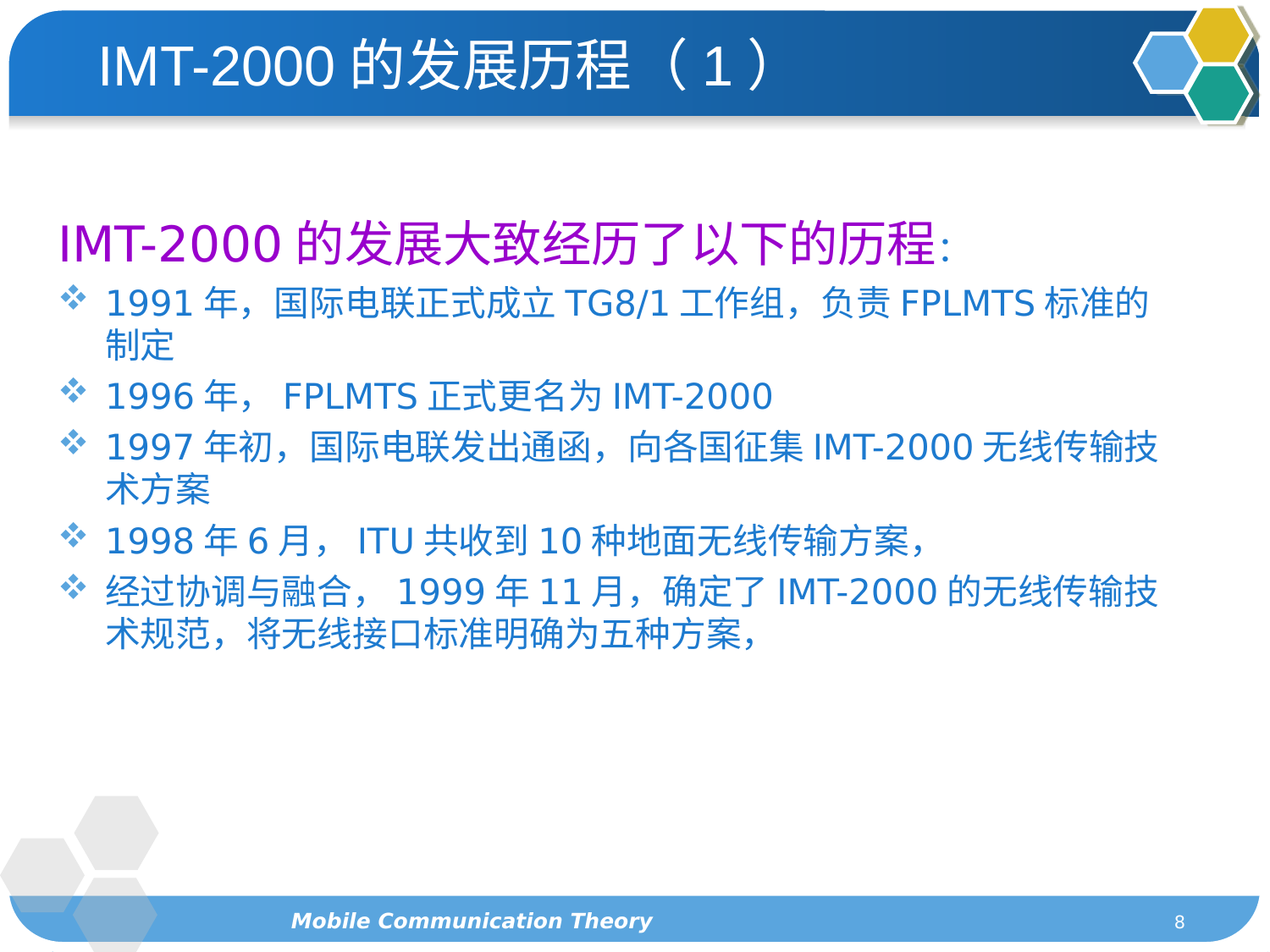

IMT-2000的发展历程（1）
IMT-2000的发展大致经历了以下的历程：
1991年，国际电联正式成立TG8/1工作组，负责FPLMTS标准的制定
1996年，FPLMTS正式更名为IMT-2000
1997年初，国际电联发出通函，向各国征集IMT-2000无线传输技术方案
1998年6月，ITU共收到10种地面无线传输方案，
经过协调与融合，1999年11月，确定了IMT-2000的无线传输技术规范，将无线接口标准明确为五种方案，
Mobile Communication Theory